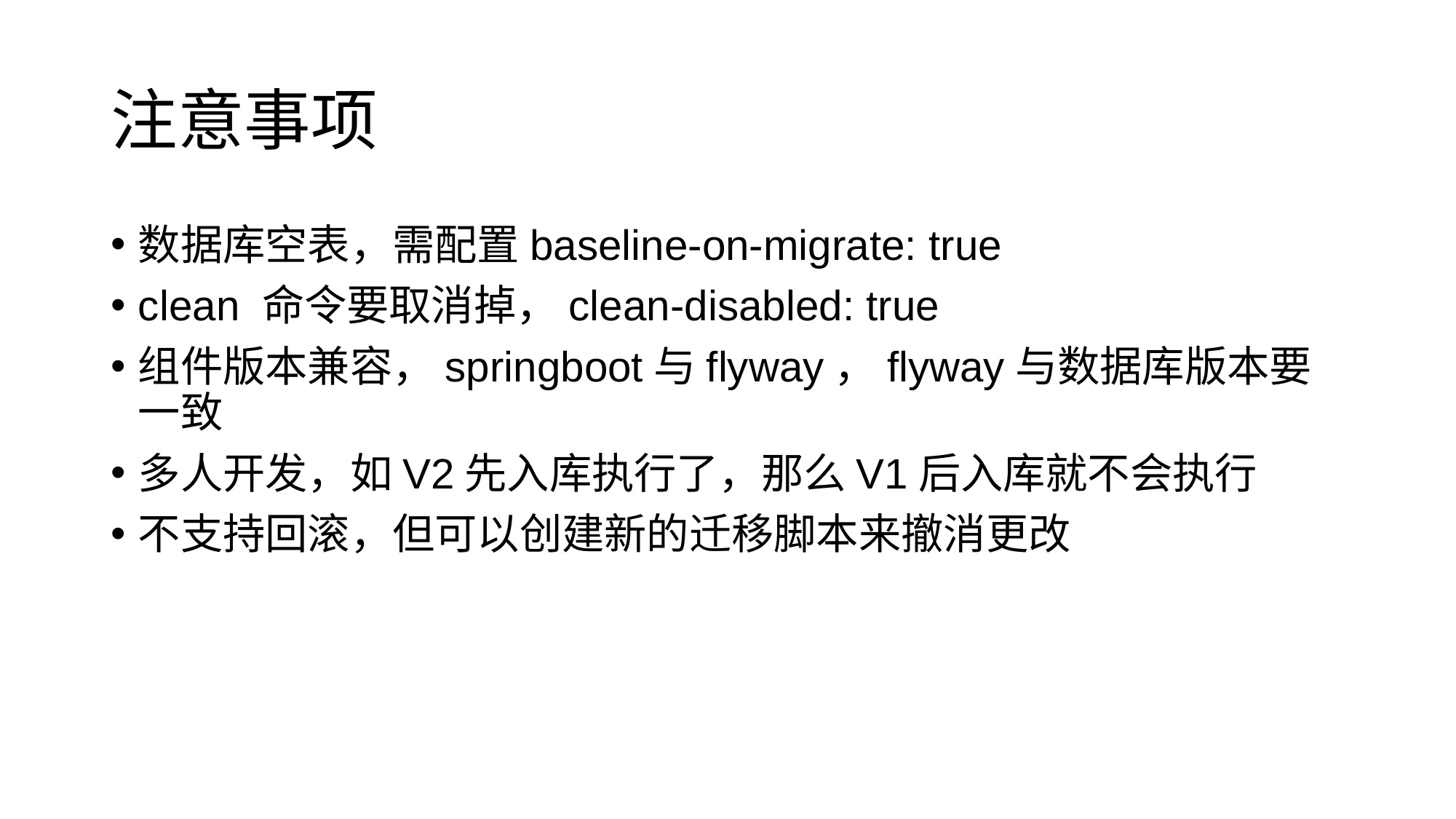

# 注意事项
数据库空表，需配置baseline-on-migrate: true
clean 命令要取消掉，clean-disabled: true
组件版本兼容，springboot与flyway，flyway与数据库版本要一致
多人开发，如V2先入库执行了，那么V1后入库就不会执行
不支持回滚，但可以创建新的迁移脚本来撤消更改